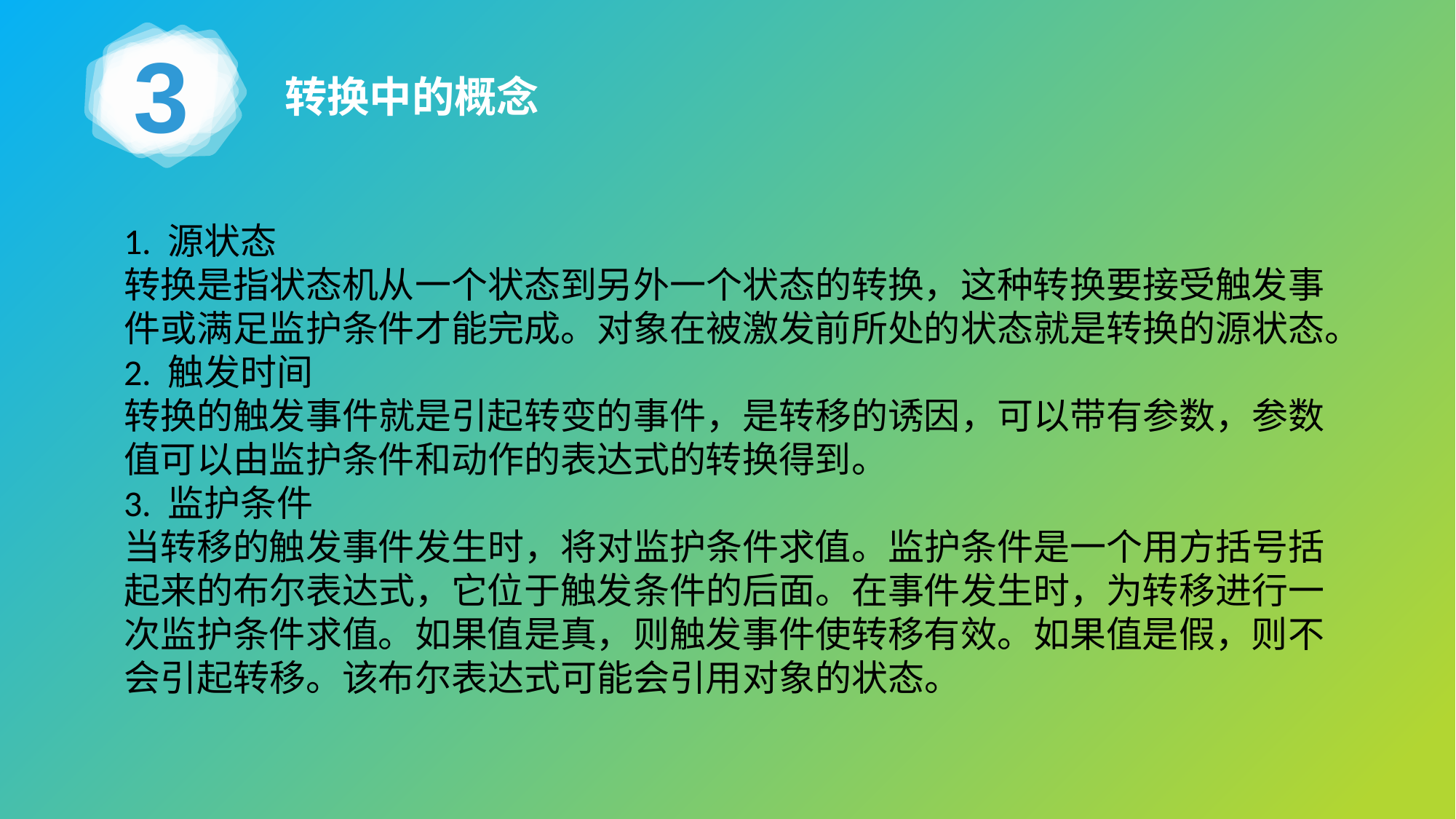

3

转换中的概念
1. 源状态
转换是指状态机从一个状态到另外一个状态的转换，这种转换要接受触发事件或满足监护条件才能完成。对象在被激发前所处的状态就是转换的源状态。
2. 触发时间
转换的触发事件就是引起转变的事件，是转移的诱因，可以带有参数，参数值可以由监护条件和动作的表达式的转换得到。
3. 监护条件
当转移的触发事件发生时，将对监护条件求值。监护条件是一个用方括号括起来的布尔表达式，它位于触发条件的后面。在事件发生时，为转移进行一次监护条件求值。如果值是真，则触发事件使转移有效。如果值是假，则不会引起转移。该布尔表达式可能会引用对象的状态。